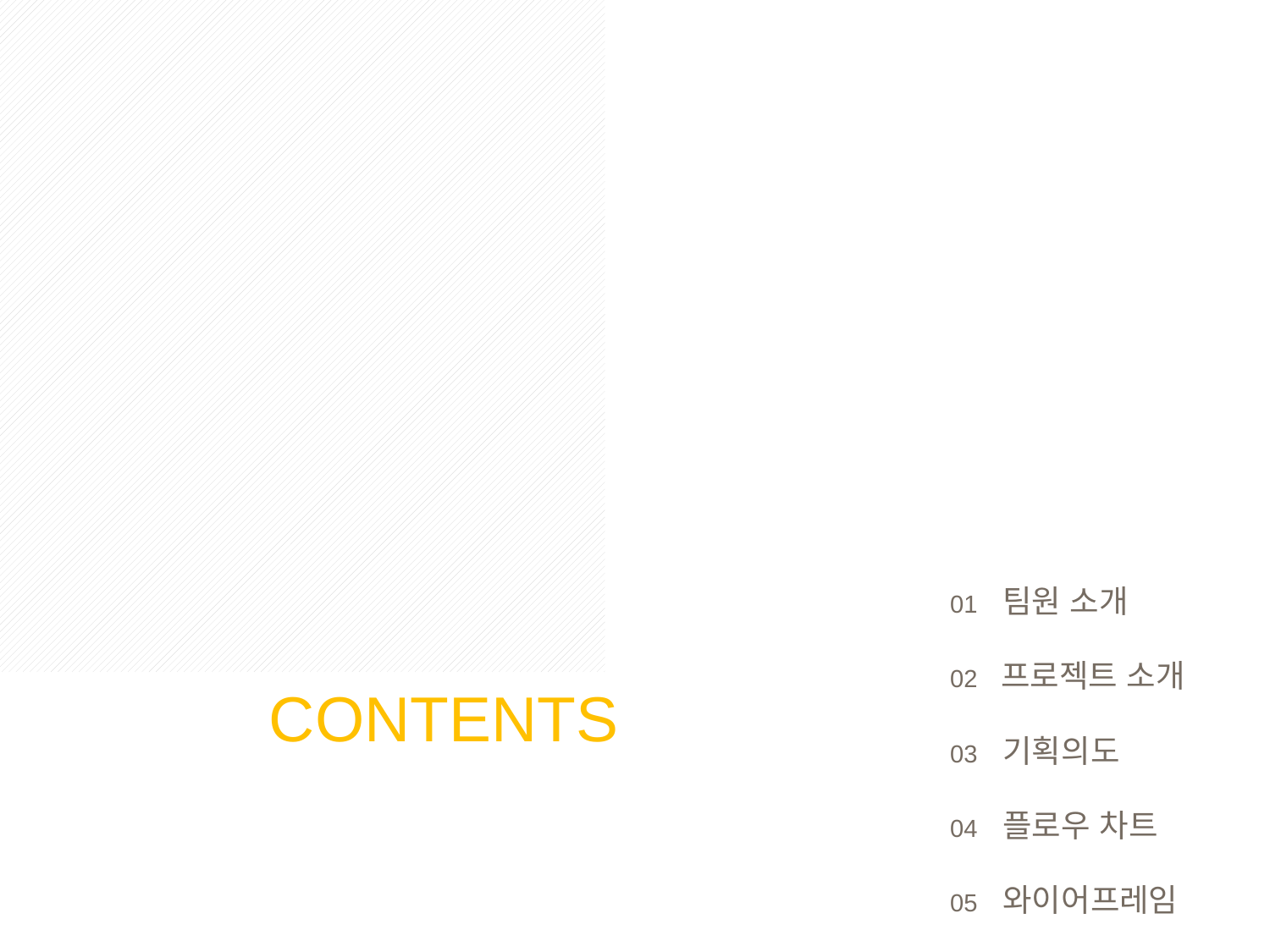

01  팀원 소개
02  프로젝트 소개
03  기획의도
04  플로우 차트
05  와이어프레임